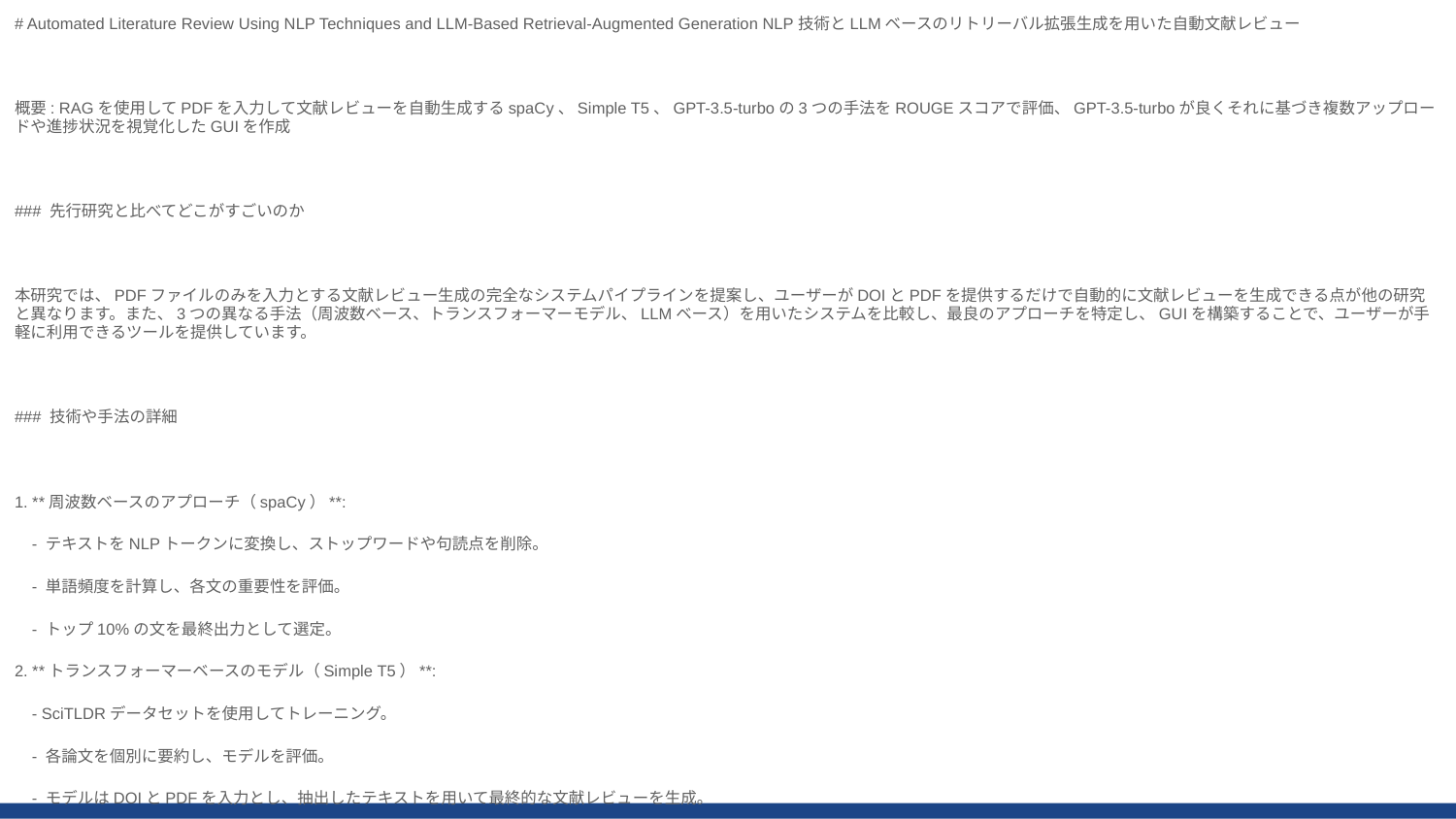

# Automated Literature Review Using NLP Techniques and LLM-Based Retrieval-Augmented Generation NLP技術とLLMベースのリトリーバル拡張生成を用いた自動文献レビュー

概要: RAGを使用してPDFを入力して文献レビューを自動生成するspaCy、Simple T5、GPT-3.5-turboの3つの手法をROUGEスコアで評価、GPT-3.5-turboが良くそれに基づき複数アップロードや進捗状況を視覚化したGUIを作成

### 先行研究と比べてどこがすごいのか

本研究では、PDFファイルのみを入力とする文献レビュー生成の完全なシステムパイプラインを提案し、ユーザーがDOIとPDFを提供するだけで自動的に文献レビューを生成できる点が他の研究と異なります。また、3つの異なる手法（周波数ベース、トランスフォーマーモデル、LLMベース）を用いたシステムを比較し、最良のアプローチを特定し、GUIを構築することで、ユーザーが手軽に利用できるツールを提供しています。

### 技術や手法の詳細

1. **周波数ベースのアプローチ（spaCy）**:
    - テキストをNLPトークンに変換し、ストップワードや句読点を削除。
    - 単語頻度を計算し、各文の重要性を評価。
    - トップ10%の文を最終出力として選定。
2. **トランスフォーマーベースのモデル（Simple T5）**:
    - SciTLDRデータセットを使用してトレーニング。
    - 各論文を個別に要約し、モデルを評価。
    - モデルはDOIとPDFを入力とし、抽出したテキストを用いて最終的な文献レビューを生成。
3. **LLMベースのアプローチ（GPT-3.5-TURBO-0125）**:
    - SciTLDRデータセットを知識ベースとして利用し、カスタムOpenAIアシスタントを作成。
    - プロンプトエンジニアリングにより、各PDFを入力として要約を生成し、それを結合して文献レビューを作成。

### 使用用途

本研究のシステムは、膨大な数の研究論文を扱う必要がある研究者にとって、文献レビューの時間と労力を大幅に削減することが可能です。また、手動でレビューを行う際のエラーや偏りを減少させ、効率的かつ効果的に関連する情報を抽出し、整理することを目指しています。

### 次に読むべき論文

- 「自動システマティックレビューのためのフレームワーク提案」da Silva Ju´nior EM, Dutra ML. A roadmap toward the automatic
composition of systematic literature reviews. Iberoamerican Journal of
Science Measurement and Communication. 2021 Jul 27.
- 「科学レビューの自動化に関する研究」Yuan W, Liu P, Neubig G. Can we automate scientific reviewing?.
Journal of Artificial Intelligence Research. 2022 Sep 29;75:171-212.
- 「システマティックレビュー支援ツールの自動化の可能性」Karakan B, Wagner S, Bogner J. Tool support for systematic literature
reviews: Analyzing existing solutions and the potential for automation
(Doctoral dissertation, University of Stuttgart).

### GUIの特徴

1. **シンプルでユーザーフレンドリーなインターフェース**:
    - GUIは直感的で操作が容易になるように設計されています。これにより、研究者が技術的なバックグラウンドを持たなくても簡単に利用できます。
    - 「ファイルを選択」ボタンを使ってユーザーはPDFファイルをアップロードし、文献レビューが自動的に生成されます。
2. **複数ファイルのアップロードと処理**:
    - ユーザーは**複数の研究論文のPDFファイル**を一度にアップロードすることができます。システムは各論文を個別に処理し、最後にそれらの要約を統合して、全体としての文献レビューを生成します。
3. **進捗状況の視覚化**:
    - **進捗バー**と**処理状況の表示**が含まれており、現在処理中のファイル数と全体の進捗が視覚的に示されます。これにより、ユーザーは現在どの段階まで進んでいるのかを確認できます。
    - この機能により、処理が時間を要する場合でもユーザーは処理状況を把握でき、作業の透明性が向上します。
4. **出力結果の表示と確認**:
    - 処理が完了すると、各論文の要約が表示され、最終的な文献レビューがGUI内で確認できます。
    - **スクロール可能なテキストボックス**（ScrolledText）を使用することで、大量の出力にも対応し、ユーザーは必要に応じて内容を参照できます。
5. **「完了」インジケーター**:
    - 処理が全て完了したことを示すために、画面に**「完了」**というテキストを表示します。これにより、ユーザーが全てのPDFが処理され、文献レビューの生成が終了したことを一目で確認できるようにしています。

### GUIの実装の流れ

1. **アップロードされたPDFの読み込み**:
    - ユーザーが「ファイルを選択」ボタンをクリックし、PDFファイルをアップロードします。
    - Pythonの`PyPDF2`などのライブラリを使って、各PDFから必要なテキストを抽出します。
2. **LLMベースの処理を呼び出し**:
    - 各論文のテキストデータを**LLM（GPT-3.5-TURBO-0125）**に渡し、論文ごとの要約を生成します。
    - LLMは、プロンプトエンジニアリングを用いて、適切な文献レビューのスタイルで要約を生成するように設定されています。
3. **結果の統合と表示**:
    - 各要約を統合し、文献レビュー全体を作成します。
    - 結果はスクロール可能なテキストボックスに表示され、ユーザーが詳細を確認できます。
4. **進捗と処理状況のフィードバック**:
    - 各ファイルが処理されるたびに、進捗バーが更新され、現在の処理状況を視覚的に確認できます。